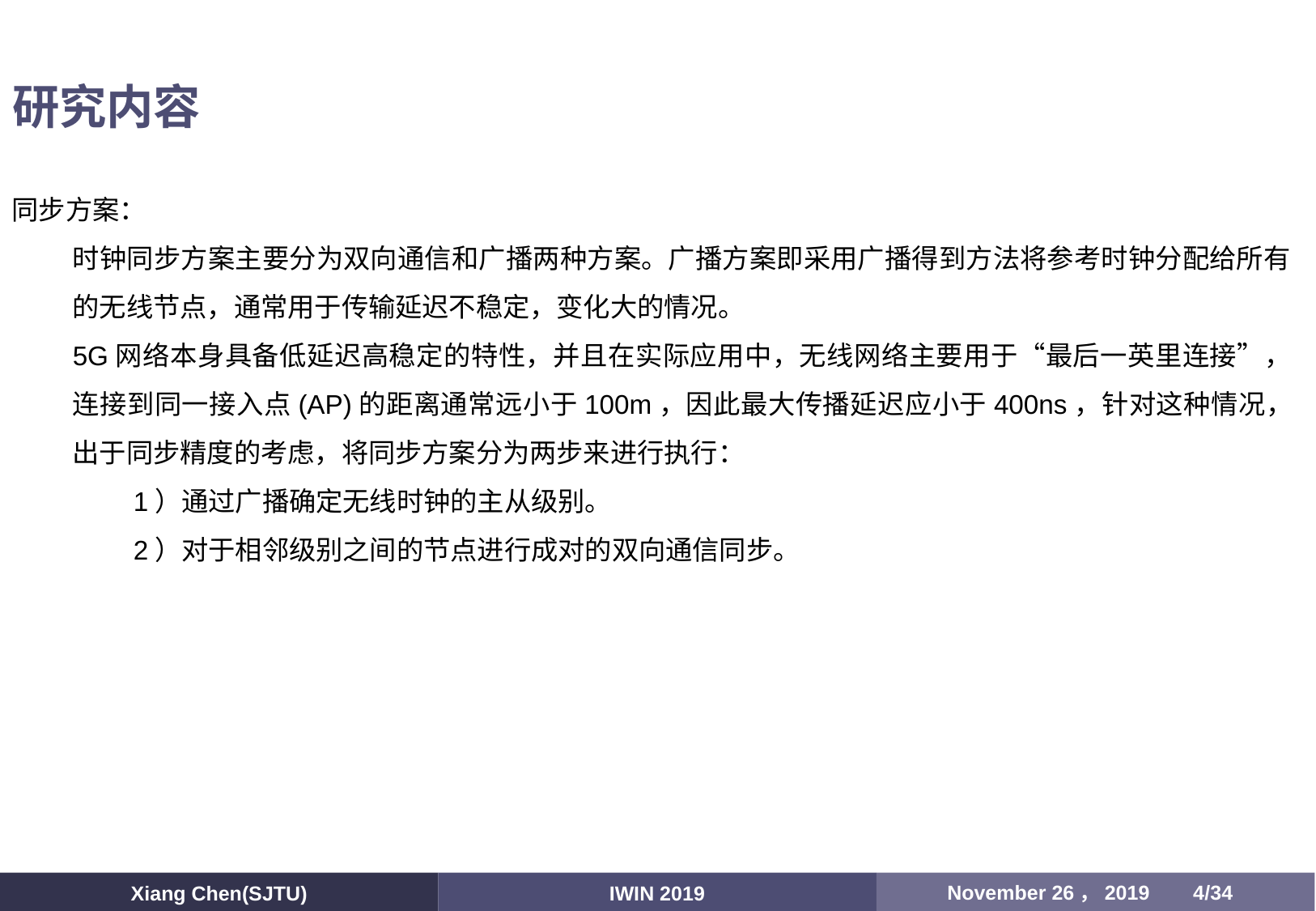

# 研究内容
同步方案：
时钟同步方案主要分为双向通信和广播两种方案。广播方案即采用广播得到方法将参考时钟分配给所有的无线节点，通常用于传输延迟不稳定，变化大的情况。
5G网络本身具备低延迟高稳定的特性，并且在实际应用中，无线网络主要用于“最后一英里连接”，连接到同一接入点(AP)的距离通常远小于100m，因此最大传播延迟应小于400ns，针对这种情况，出于同步精度的考虑，将同步方案分为两步来进行执行：
1）通过广播确定无线时钟的主从级别。
2）对于相邻级别之间的节点进行成对的双向通信同步。

4/34
November 26，2019